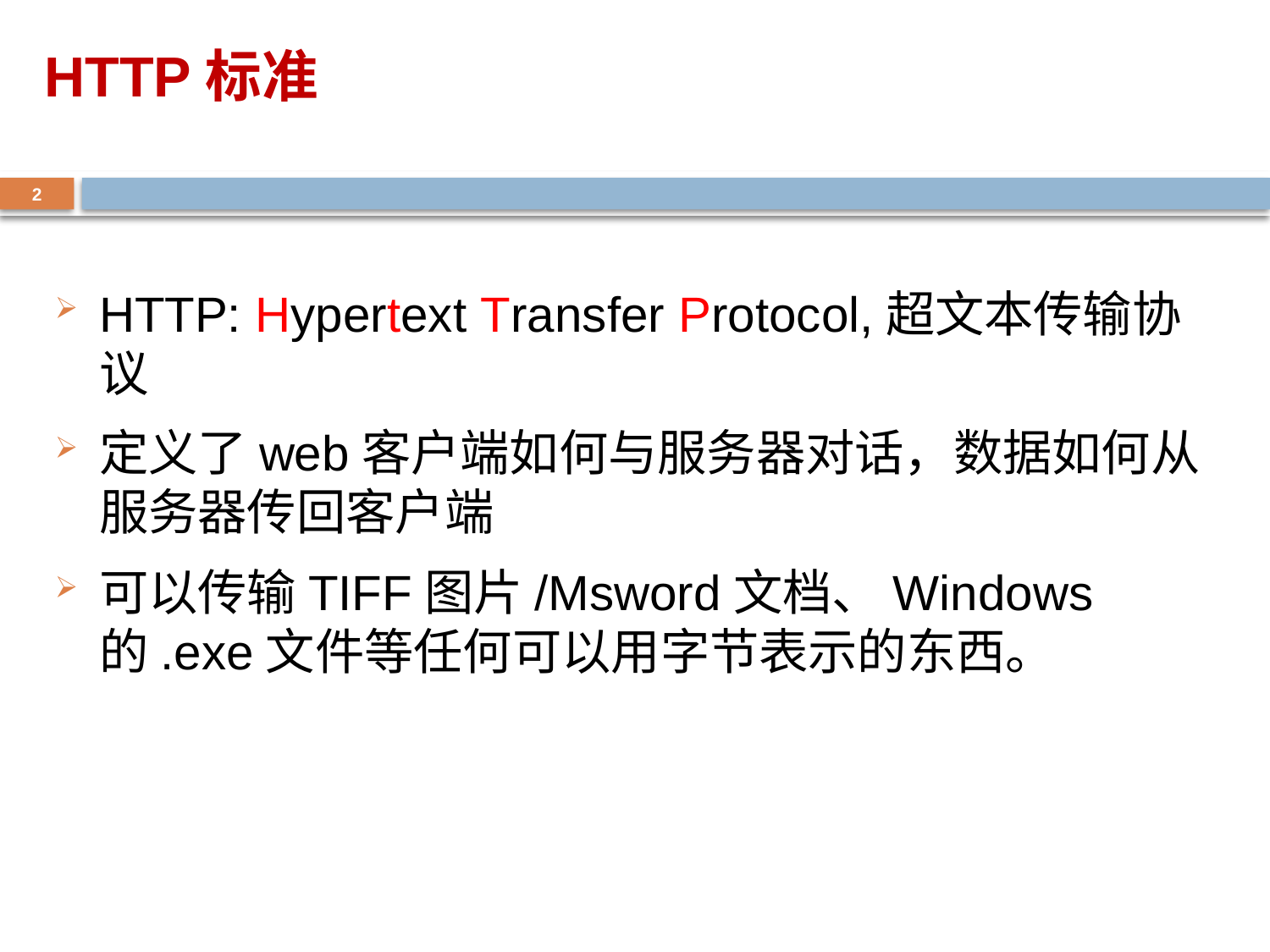

# HTTP标准
2
HTTP: Hypertext Transfer Protocol,超文本传输协议
定义了web客户端如何与服务器对话，数据如何从服务器传回客户端
可以传输TIFF图片/Msword文档、Windows的.exe文件等任何可以用字节表示的东西。